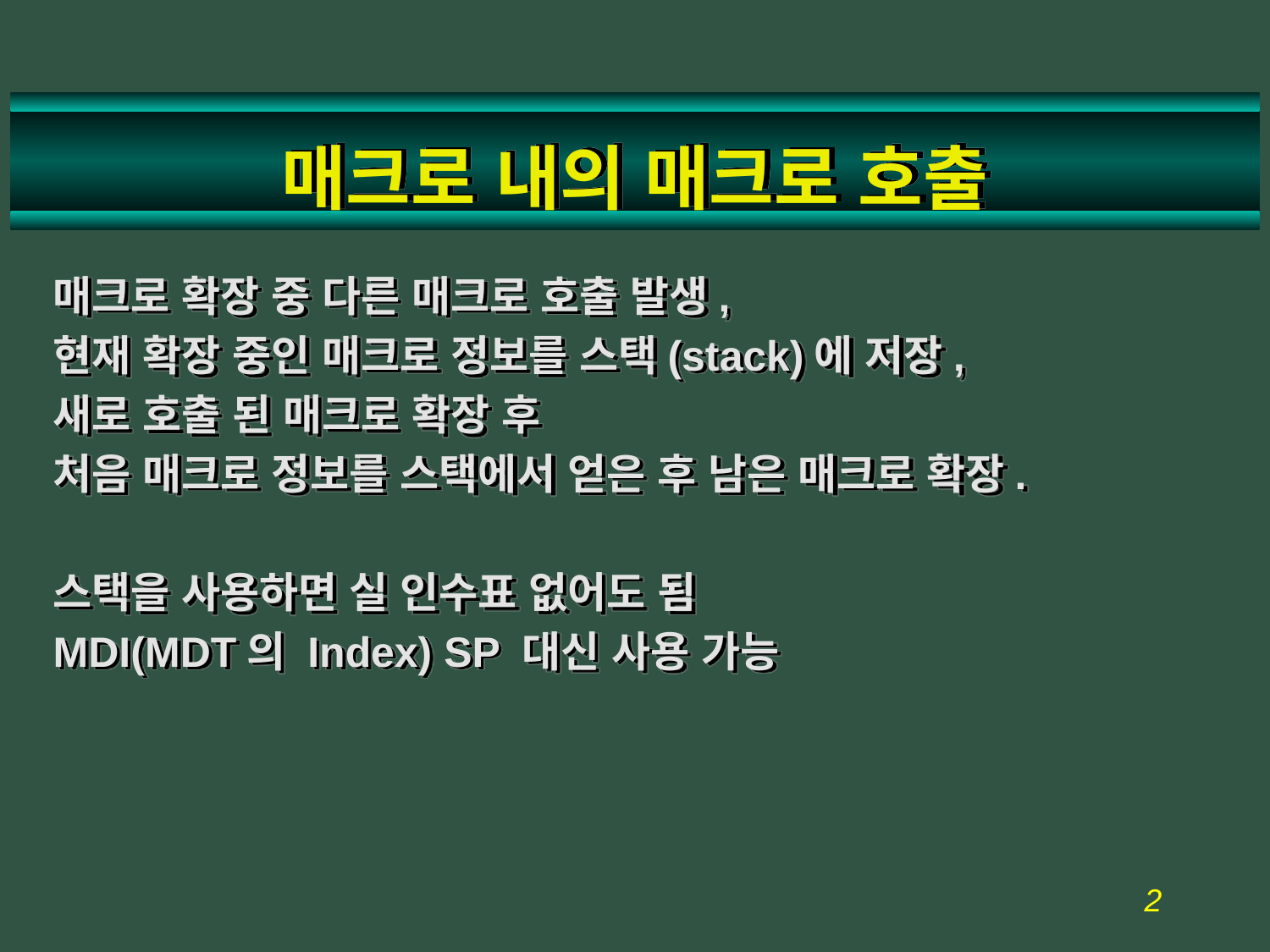

# 매크로 내의 매크로 호출
매크로 확장 중 다른 매크로 호출 발생,
현재 확장 중인 매크로 정보를 스택(stack)에 저장,
새로 호출 된 매크로 확장 후
처음 매크로 정보를 스택에서 얻은 후 남은 매크로 확장.

스택을 사용하면 실 인수표 없어도 됨
MDI(MDT의 Index) SP 대신 사용 가능

2